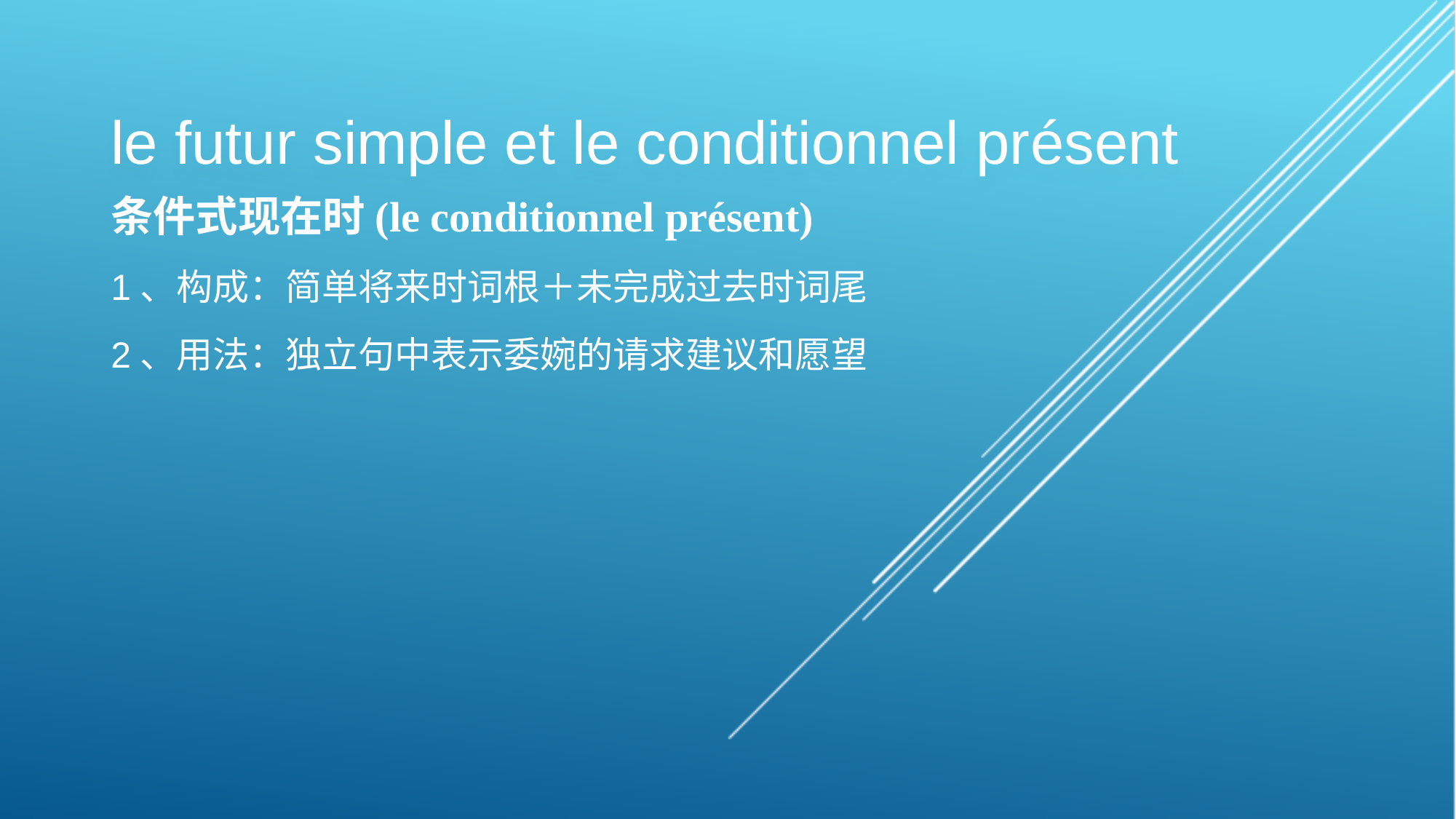

# le futur simple et le conditionnel présent
条件式现在时(le conditionnel présent)
1、构成：简单将来时词根＋未完成过去时词尾
2、用法：独立句中表示委婉的请求建议和愿望